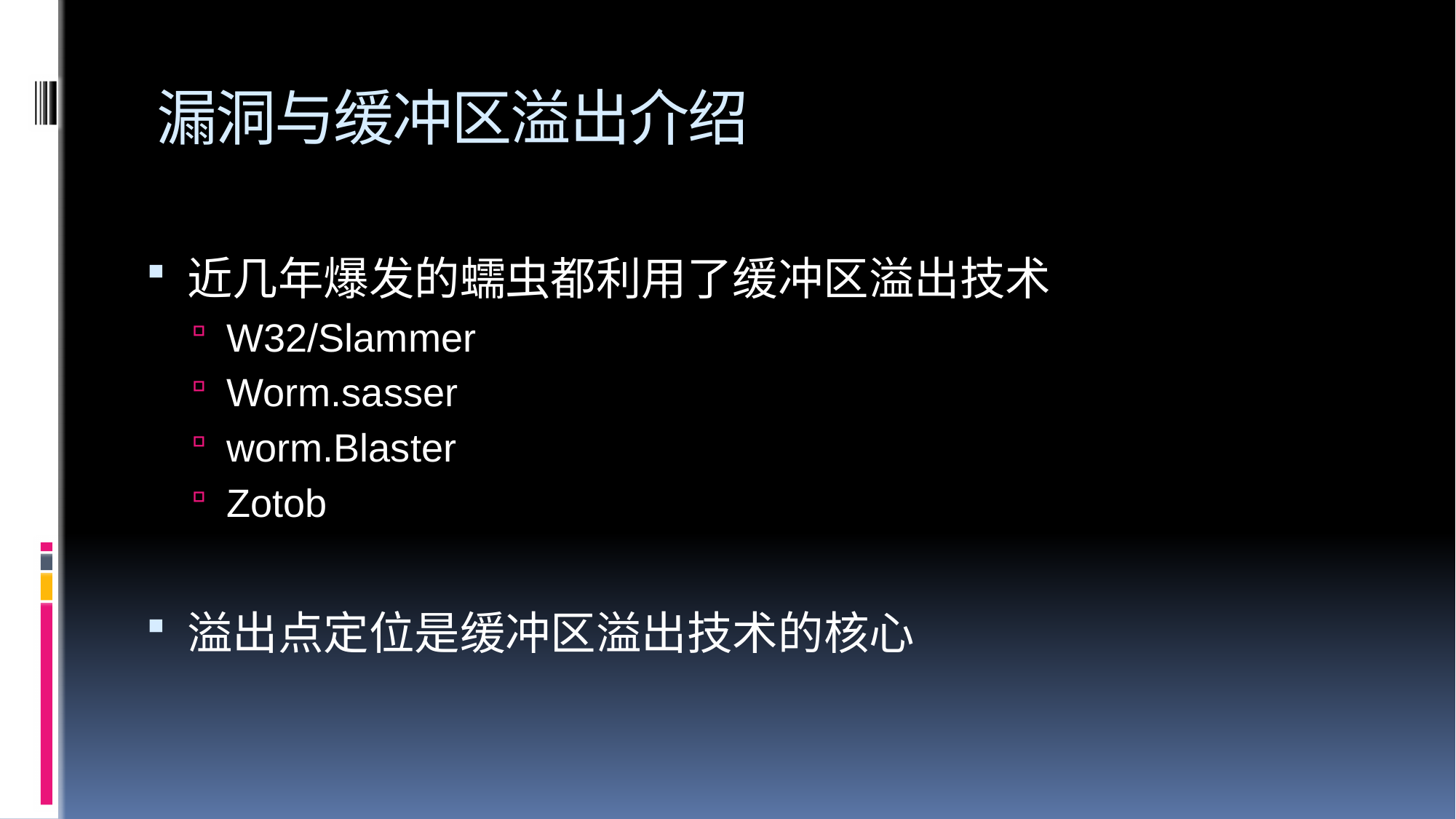

# 漏洞与缓冲区溢出介绍

近几年爆发的蠕虫都利用了缓冲区溢出技术
W32/Slammer
Worm.sasser
worm.Blaster
Zotob

溢出点定位是缓冲区溢出技术的核心